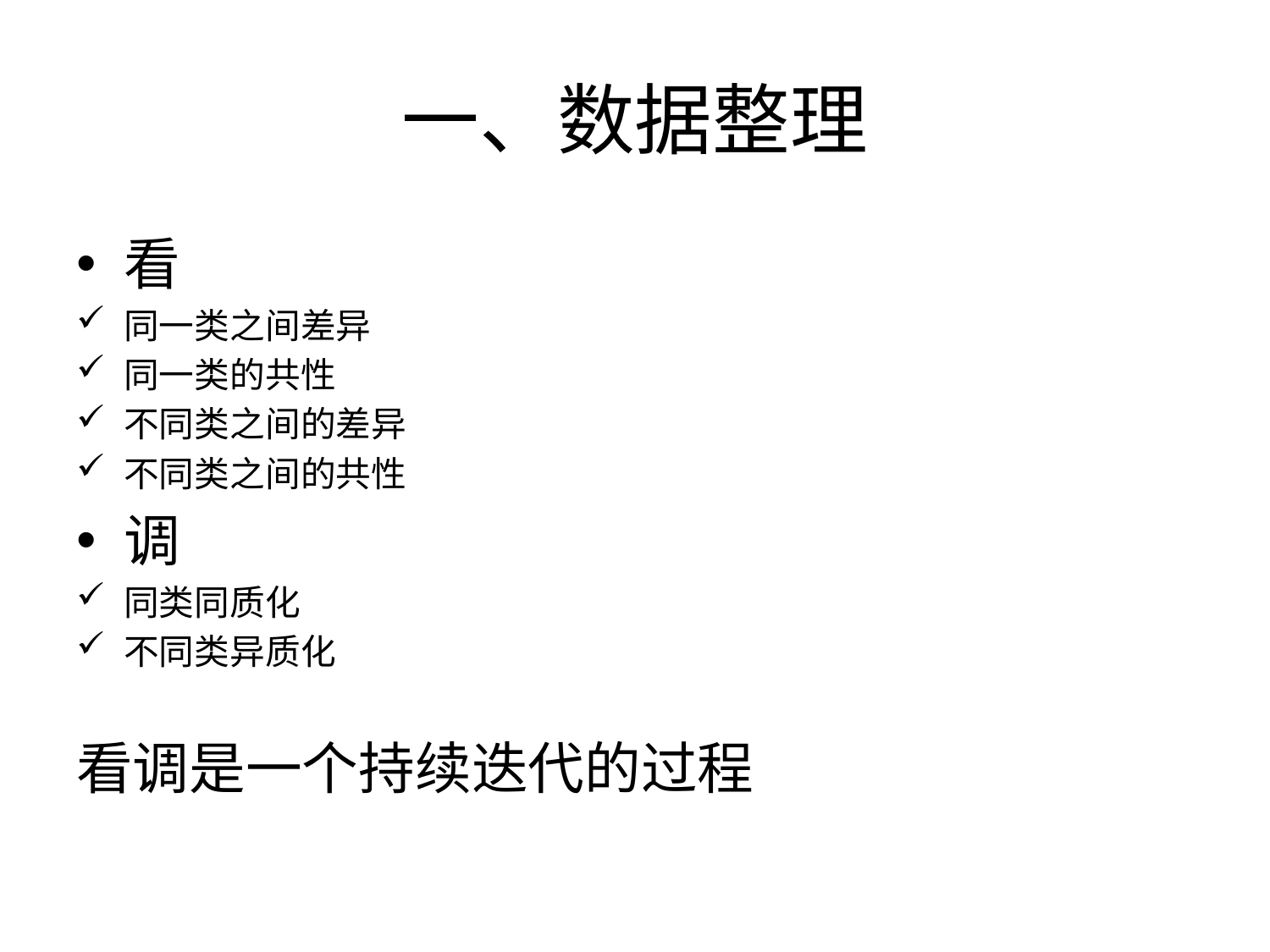

# 一、数据整理
看
同一类之间差异
同一类的共性
不同类之间的差异
不同类之间的共性
调
同类同质化
不同类异质化

看调是一个持续迭代的过程